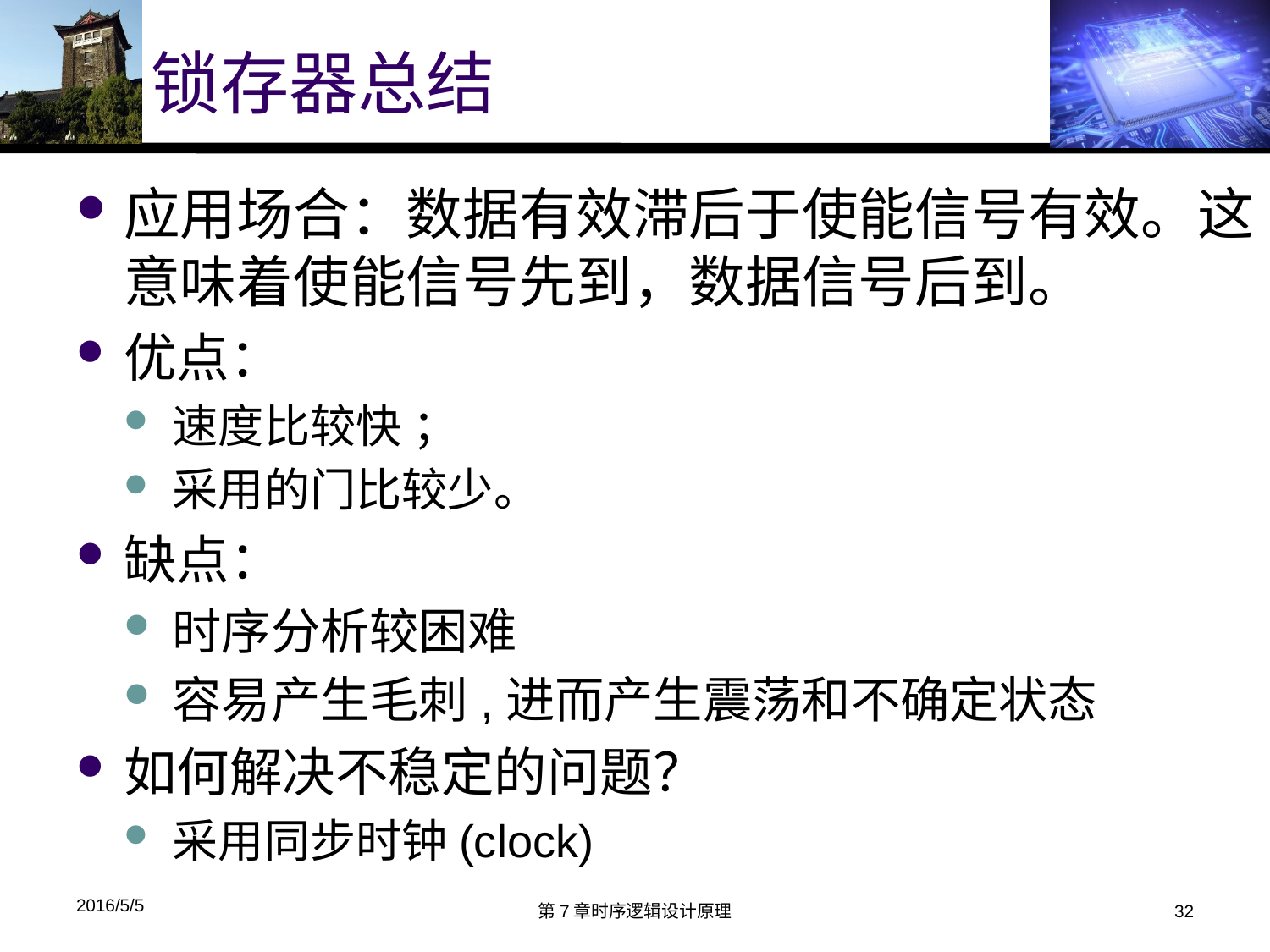

# 锁存器总结
应用场合：数据有效滞后于使能信号有效。这意味着使能信号先到，数据信号后到。
优点：
速度比较快 ；
采用的门比较少。
缺点：
时序分析较困难
容易产生毛刺,进而产生震荡和不确定状态
如何解决不稳定的问题？
采用同步时钟(clock)

2016/5/5
第7章时序逻辑设计原理
32